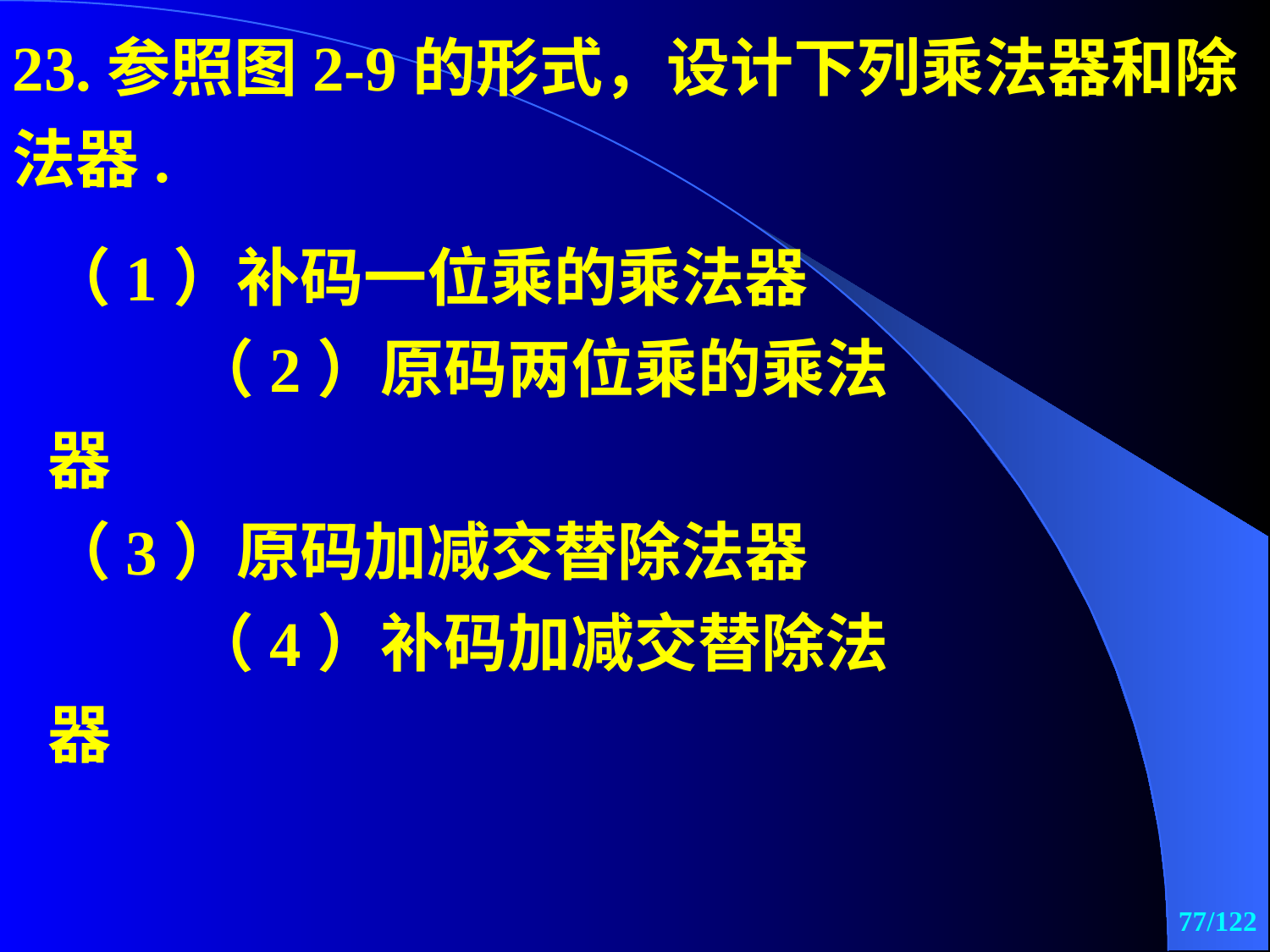

23.参照图2-9的形式，设计下列乘法器和除法器.
（1）补码一位乘的乘法器                 （2）原码两位乘的乘法器
（3）原码加减交替除法器                 （4）补码加减交替除法器
77/122